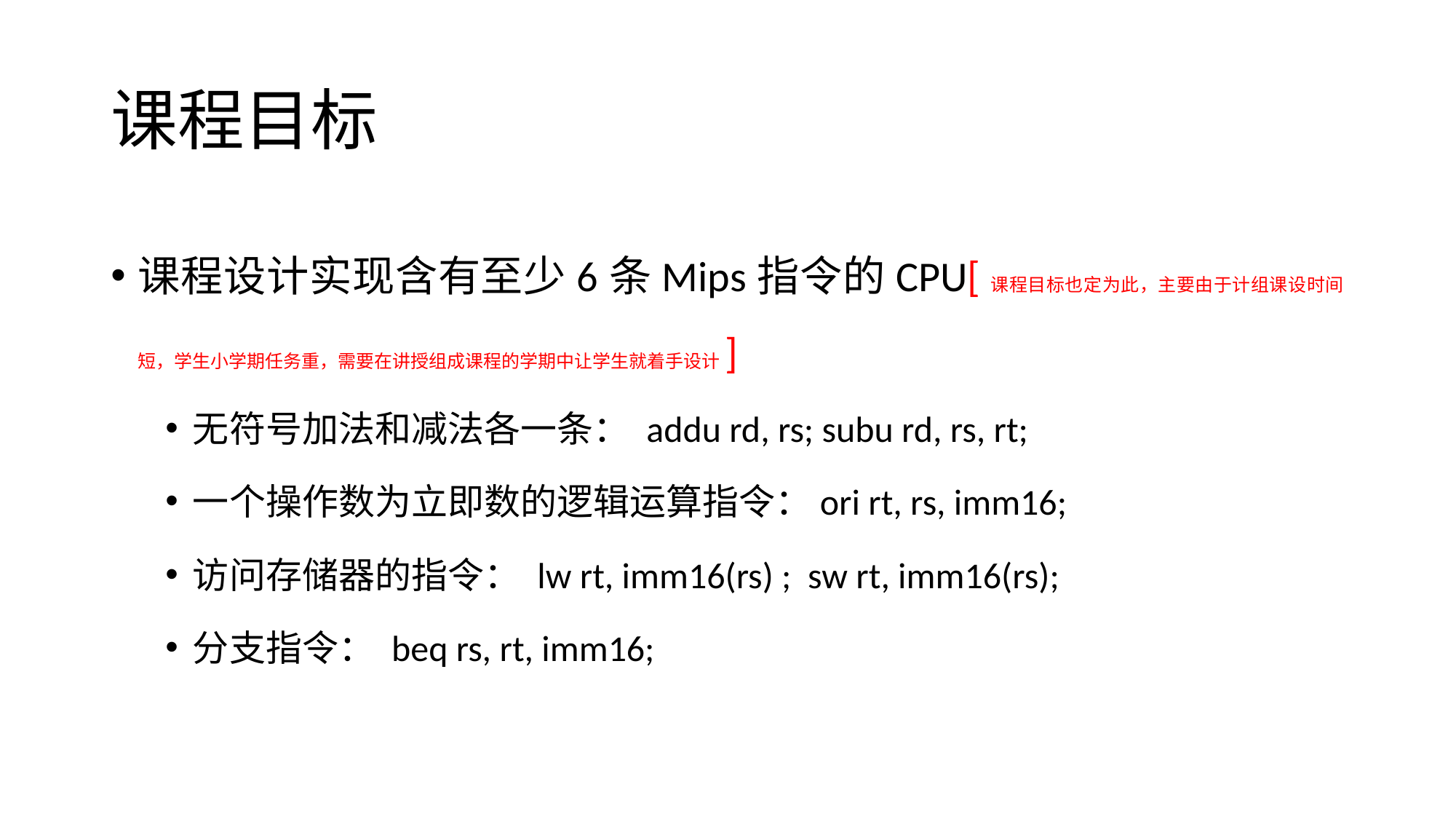

# 课程目标
课程设计实现含有至少6条Mips指令的CPU[课程目标也定为此，主要由于计组课设时间短，学生小学期任务重，需要在讲授组成课程的学期中让学生就着手设计]
无符号加法和减法各一条： addu rd, rs; subu rd, rs, rt;
一个操作数为立即数的逻辑运算指令：ori rt, rs, imm16;
访问存储器的指令： lw rt, imm16(rs) ;  sw rt, imm16(rs);
分支指令： beq rs, rt, imm16;